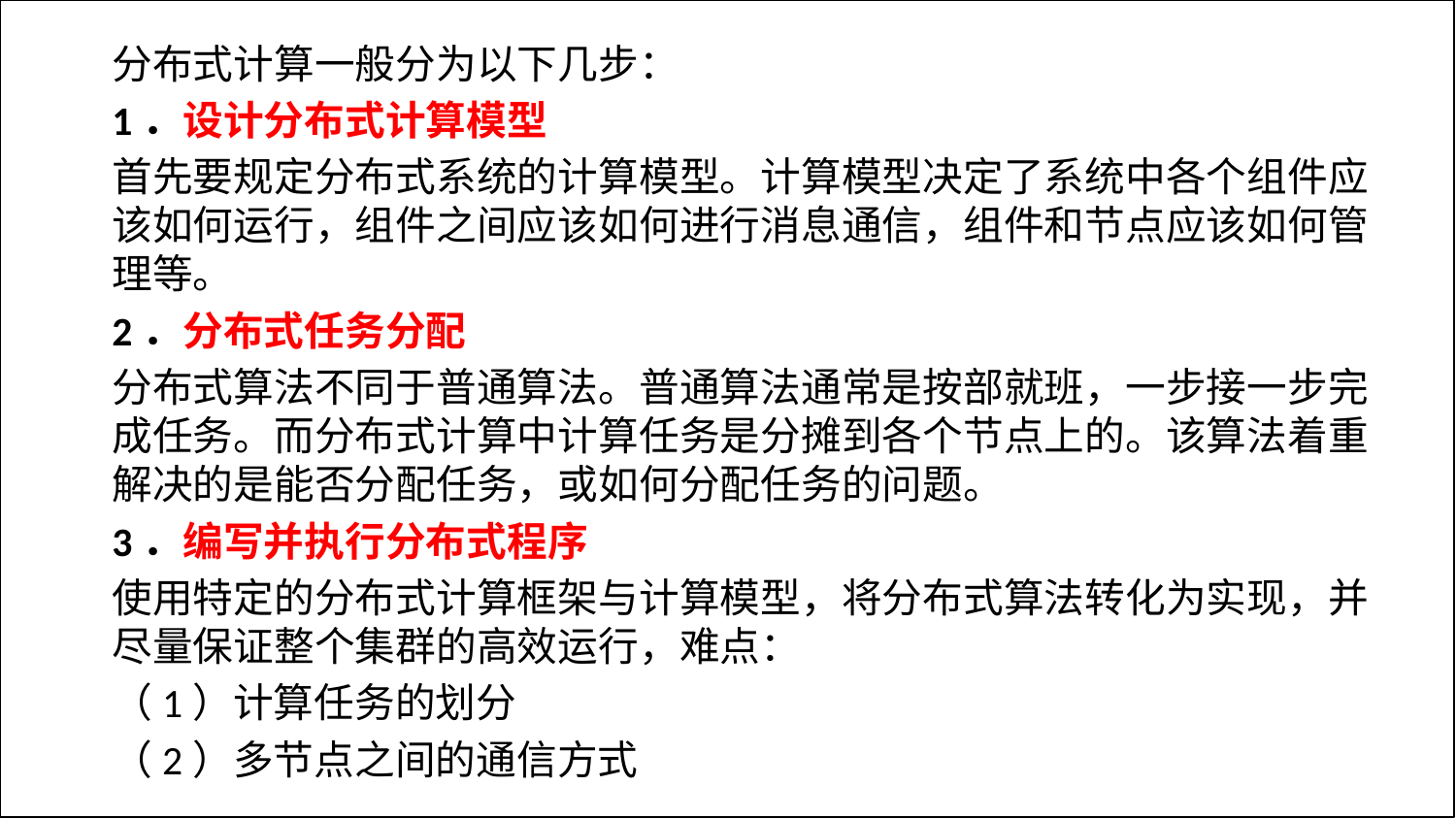

分布式计算一般分为以下几步：
1．设计分布式计算模型
首先要规定分布式系统的计算模型。计算模型决定了系统中各个组件应该如何运行，组件之间应该如何进行消息通信，组件和节点应该如何管理等。
2．分布式任务分配
分布式算法不同于普通算法。普通算法通常是按部就班，一步接一步完成任务。而分布式计算中计算任务是分摊到各个节点上的。该算法着重解决的是能否分配任务，或如何分配任务的问题。
3．编写并执行分布式程序
使用特定的分布式计算框架与计算模型，将分布式算法转化为实现，并尽量保证整个集群的高效运行，难点：
（1）计算任务的划分
（2）多节点之间的通信方式